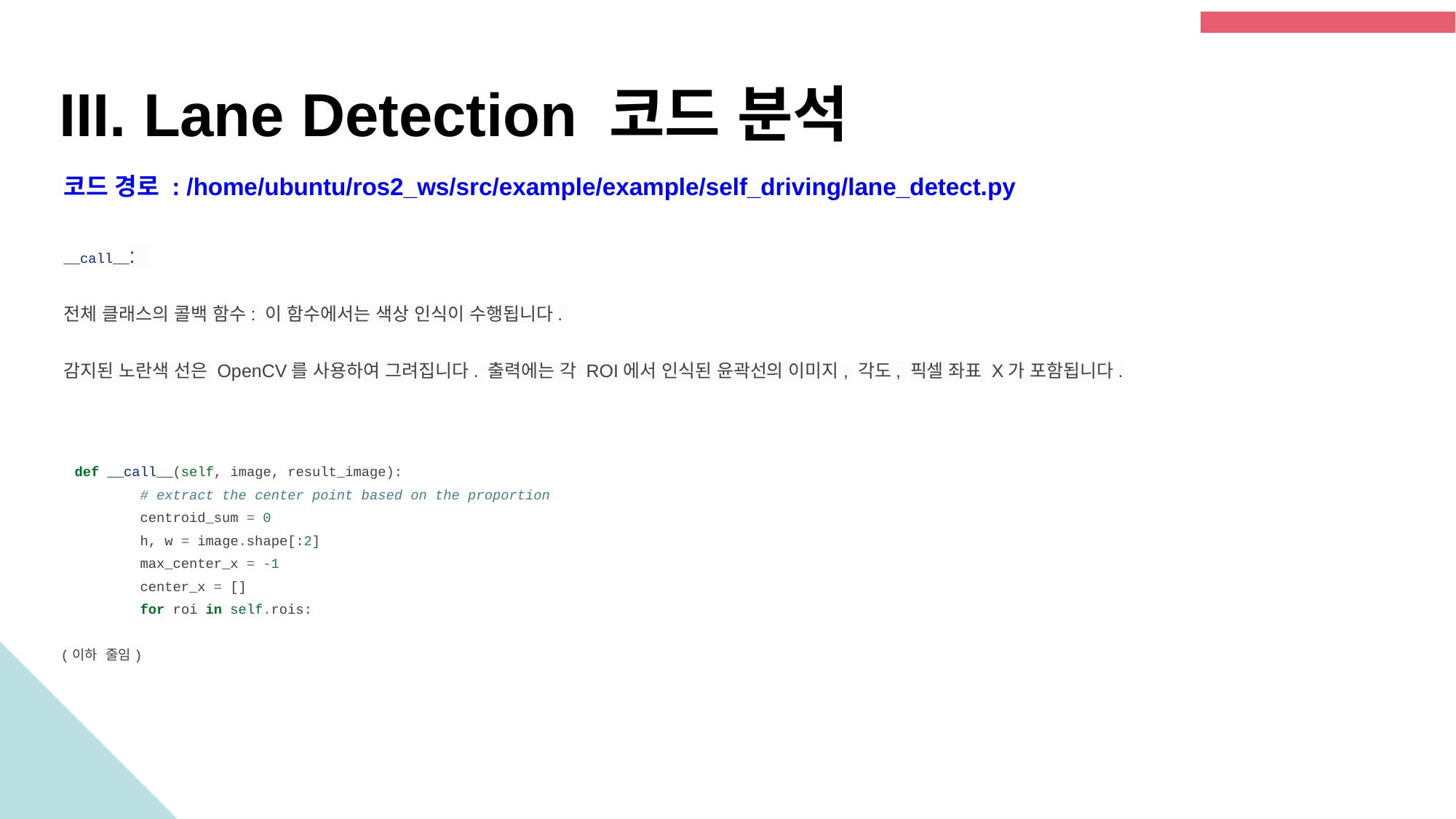

III. Lane Detection 코드 분석
코드 경로 : /home/ubuntu/ros2_ws/src/example/example/self_driving/lane_detect.py
__call__:
전체 클래스의 콜백 함수: 이 함수에서는 색상 인식이 수행됩니다.
감지된 노란색 선은 OpenCV를 사용하여 그려집니다. 출력에는 각 ROI에서 인식된 윤곽선의 이미지, 각도, 픽셀 좌표 X가 포함됩니다.

def __call__(self, image, result_image):
        # extract the center point based on the proportion
        centroid_sum = 0
        h, w = image.shape[:2]
        max_center_x = -1
        center_x = []
        for roi in self.rois:
(이하 줄임)